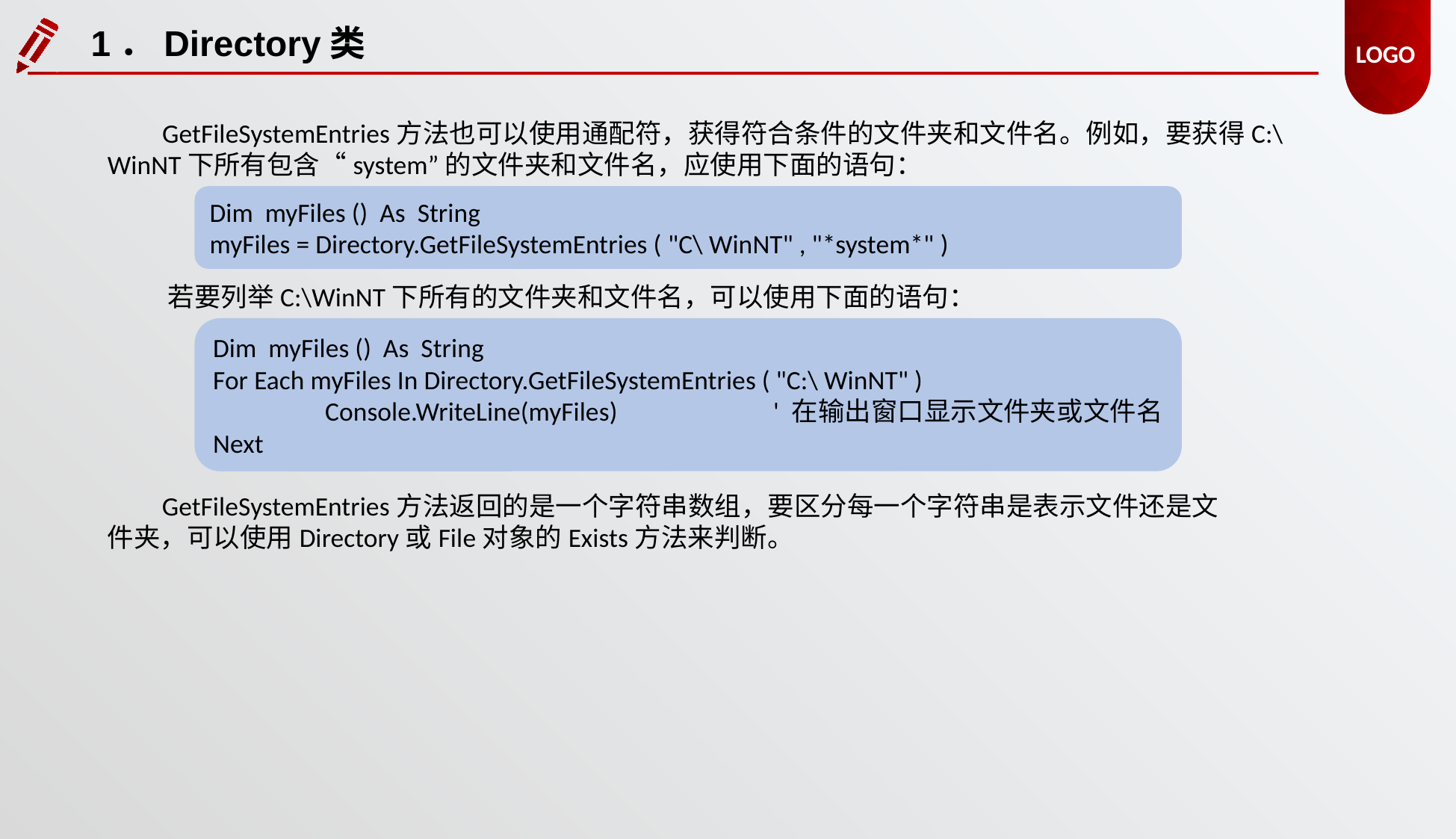

1．Directory类
GetFileSystemEntries方法也可以使用通配符，获得符合条件的文件夹和文件名。例如，要获得C:\WinNT下所有包含“system”的文件夹和文件名，应使用下面的语句：
Dim  myFiles ()  As  String
myFiles = Directory.GetFileSystemEntries ( "C\ WinNT" , "*system*" )
若要列举C:\WinNT下所有的文件夹和文件名，可以使用下面的语句：
Dim  myFiles ()  As  String
For Each myFiles In Directory.GetFileSystemEntries ( "C:\ WinNT" )
	Console.WriteLine(myFiles)		' 在输出窗口显示文件夹或文件名
Next
GetFileSystemEntries方法返回的是一个字符串数组，要区分每一个字符串是表示文件还是文件夹，可以使用Directory或File对象的Exists方法来判断。